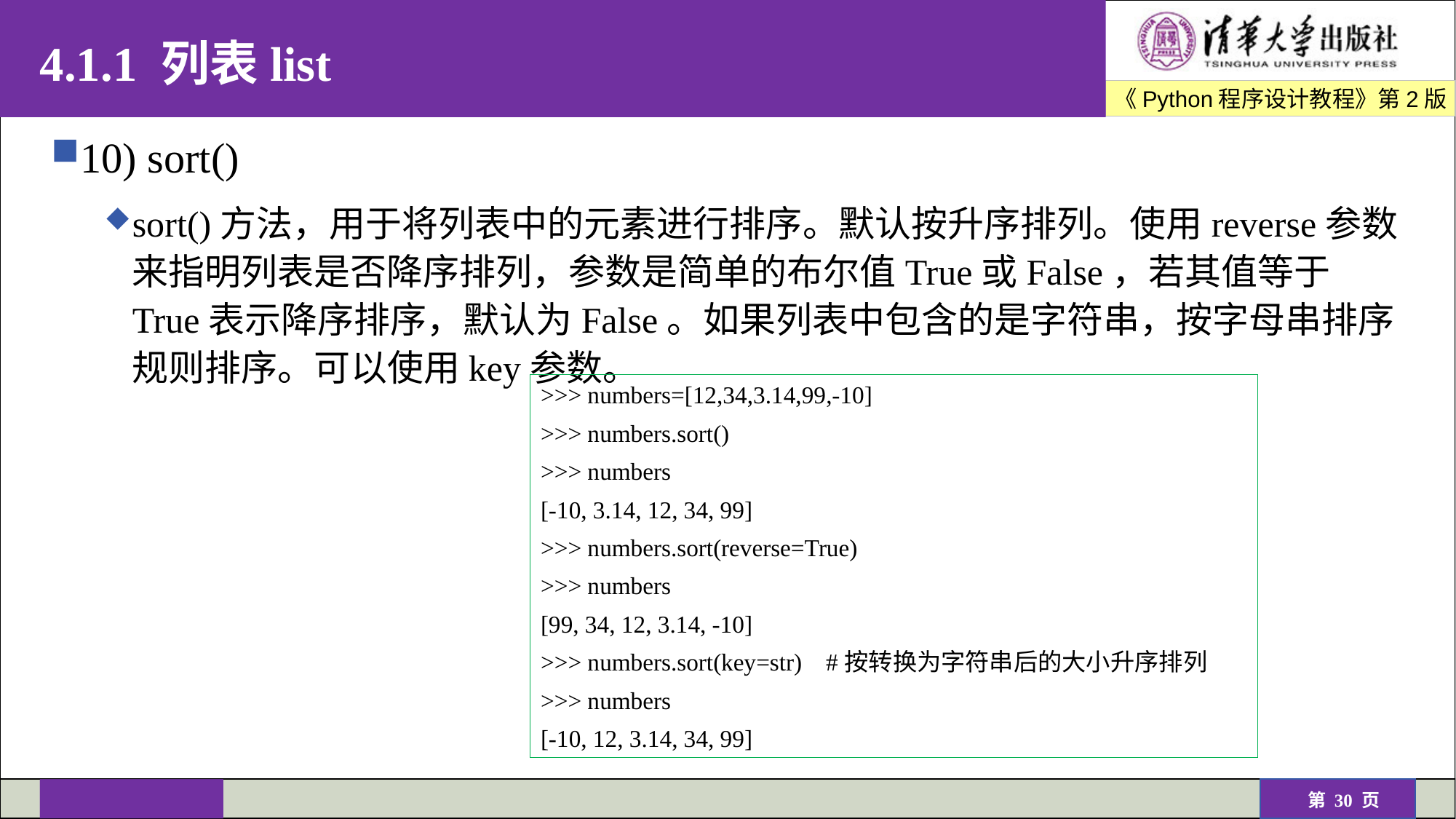

# 4.1.1 列表list
10) sort()
sort()方法，用于将列表中的元素进行排序。默认按升序排列。使用reverse参数来指明列表是否降序排列，参数是简单的布尔值True或False，若其值等于True表示降序排序，默认为False。如果列表中包含的是字符串，按字母串排序规则排序。可以使用key参数。
>>> numbers=[12,34,3.14,99,-10]
>>> numbers.sort()
>>> numbers
[-10, 3.14, 12, 34, 99]
>>> numbers.sort(reverse=True)
>>> numbers
[99, 34, 12, 3.14, -10]
>>> numbers.sort(key=str)    #按转换为字符串后的大小升序排列
>>> numbers
[-10, 12, 3.14, 34, 99]